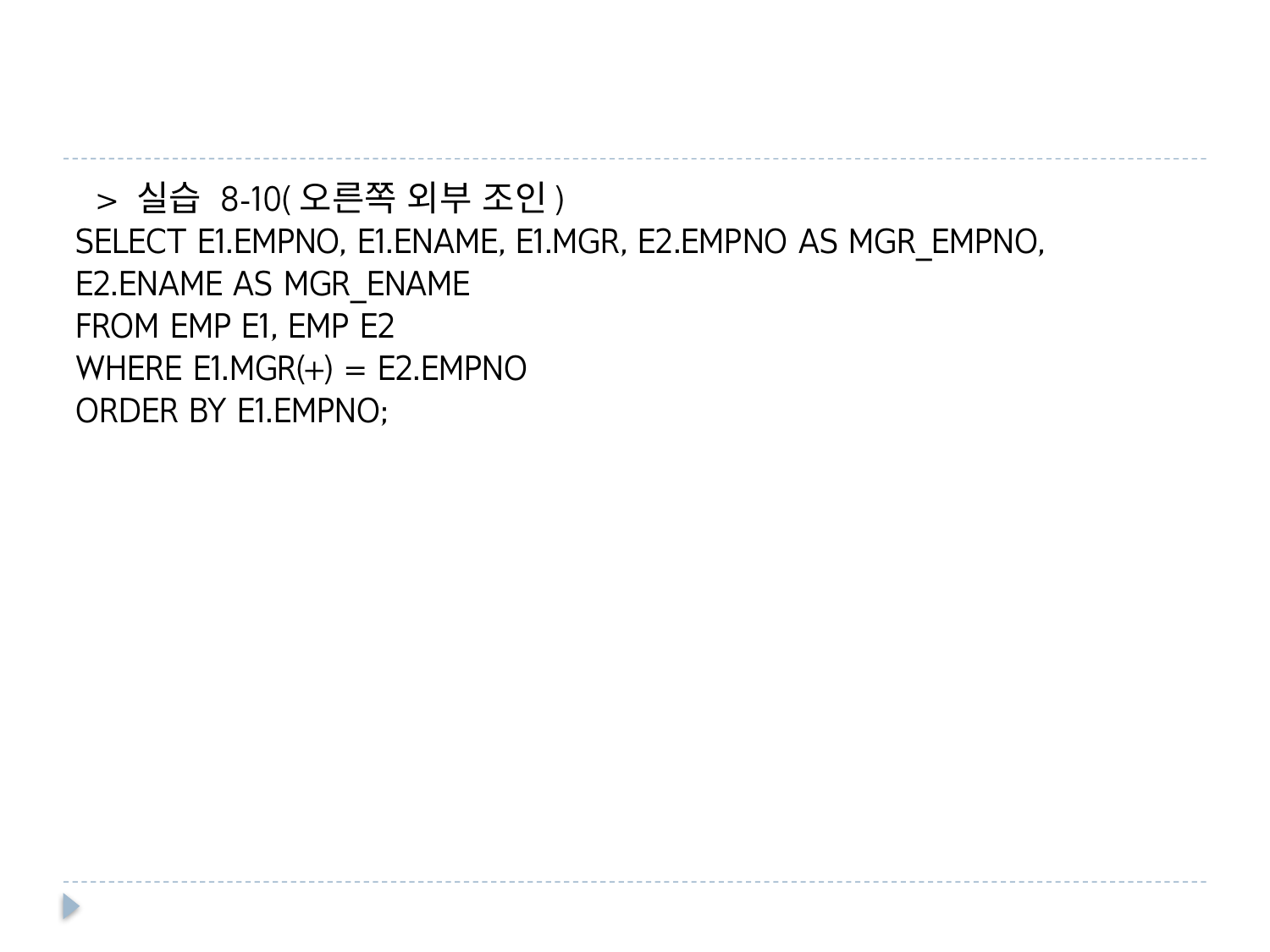

> 실습 8-10(오른쪽 외부 조인)
SELECT E1.EMPNO, E1.ENAME, E1.MGR, E2.EMPNO AS MGR_EMPNO,       E2.ENAME AS MGR_ENAME
FROM EMP E1, EMP E2
WHERE E1.MGR(+) = E2.EMPNO
ORDER BY E1.EMPNO;